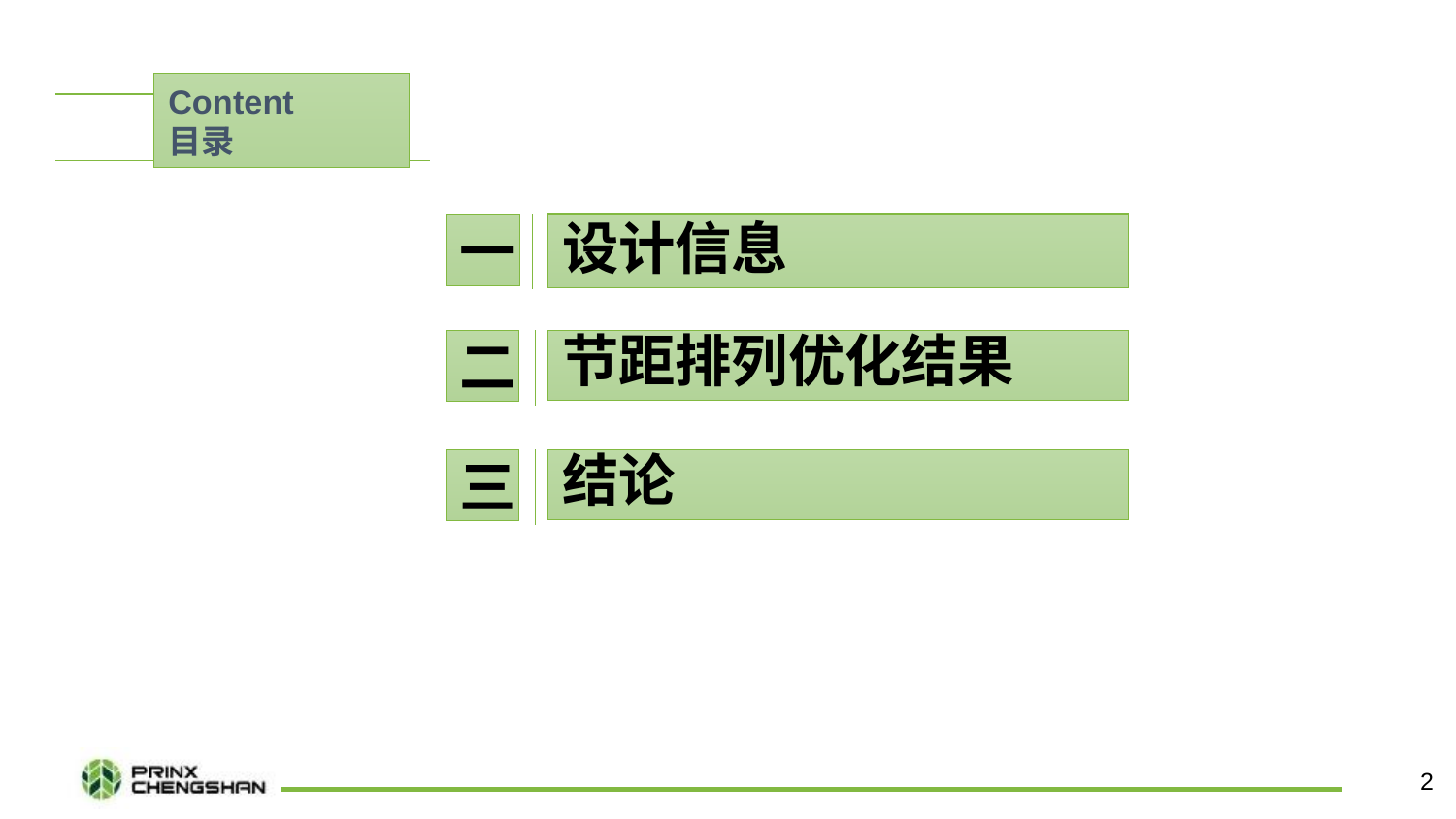

Content
目录
一
设计信息
二
节距排列优化结果
三
结论
2